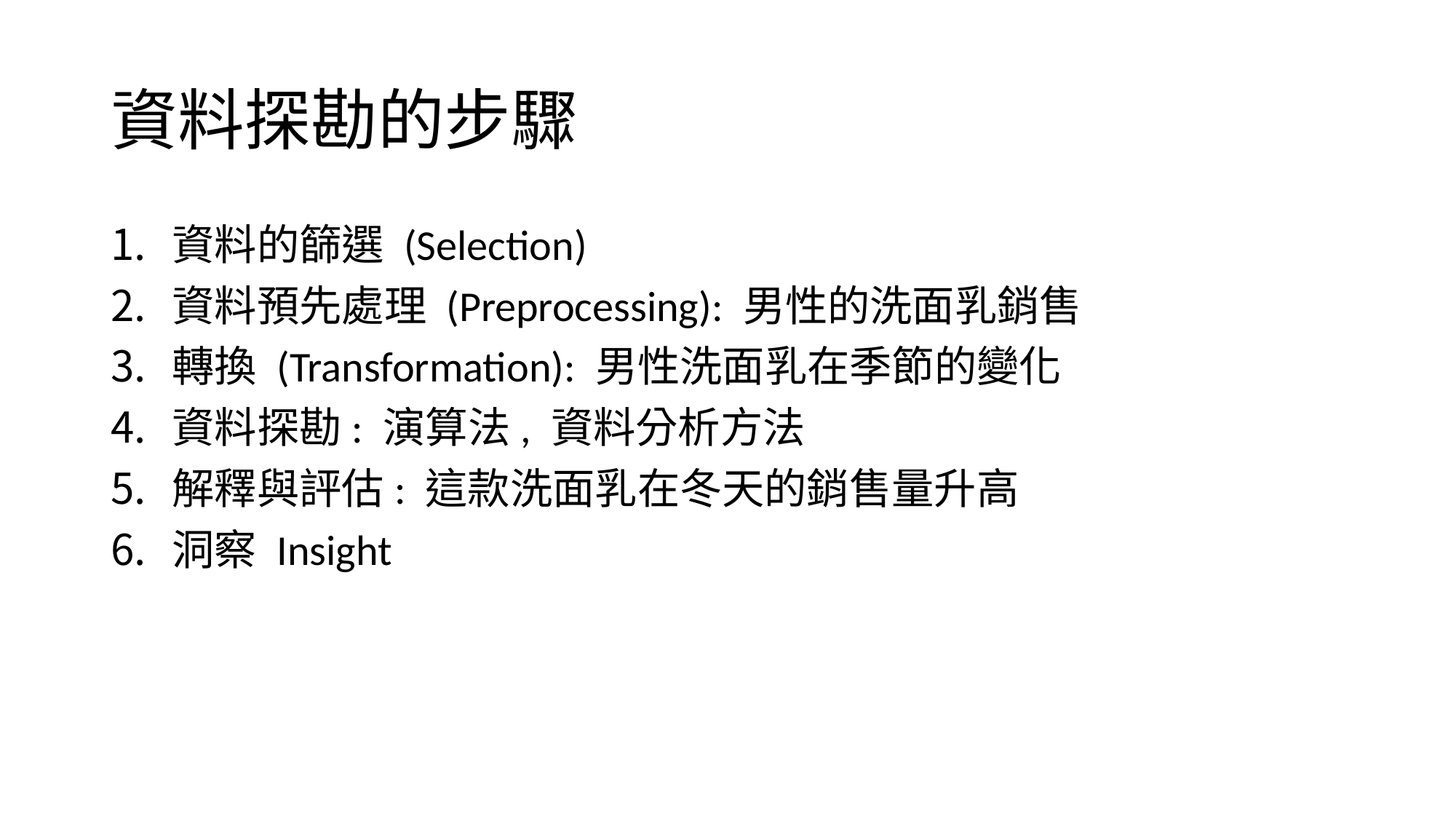

# 資料探勘的步驟
資料的篩選 (Selection)
資料預先處理 (Preprocessing): 男性的洗面乳銷售
轉換 (Transformation): 男性洗面乳在季節的變化
資料探勘: 演算法, 資料分析方法
解釋與評估: 這款洗面乳在冬天的銷售量升高
洞察 Insight